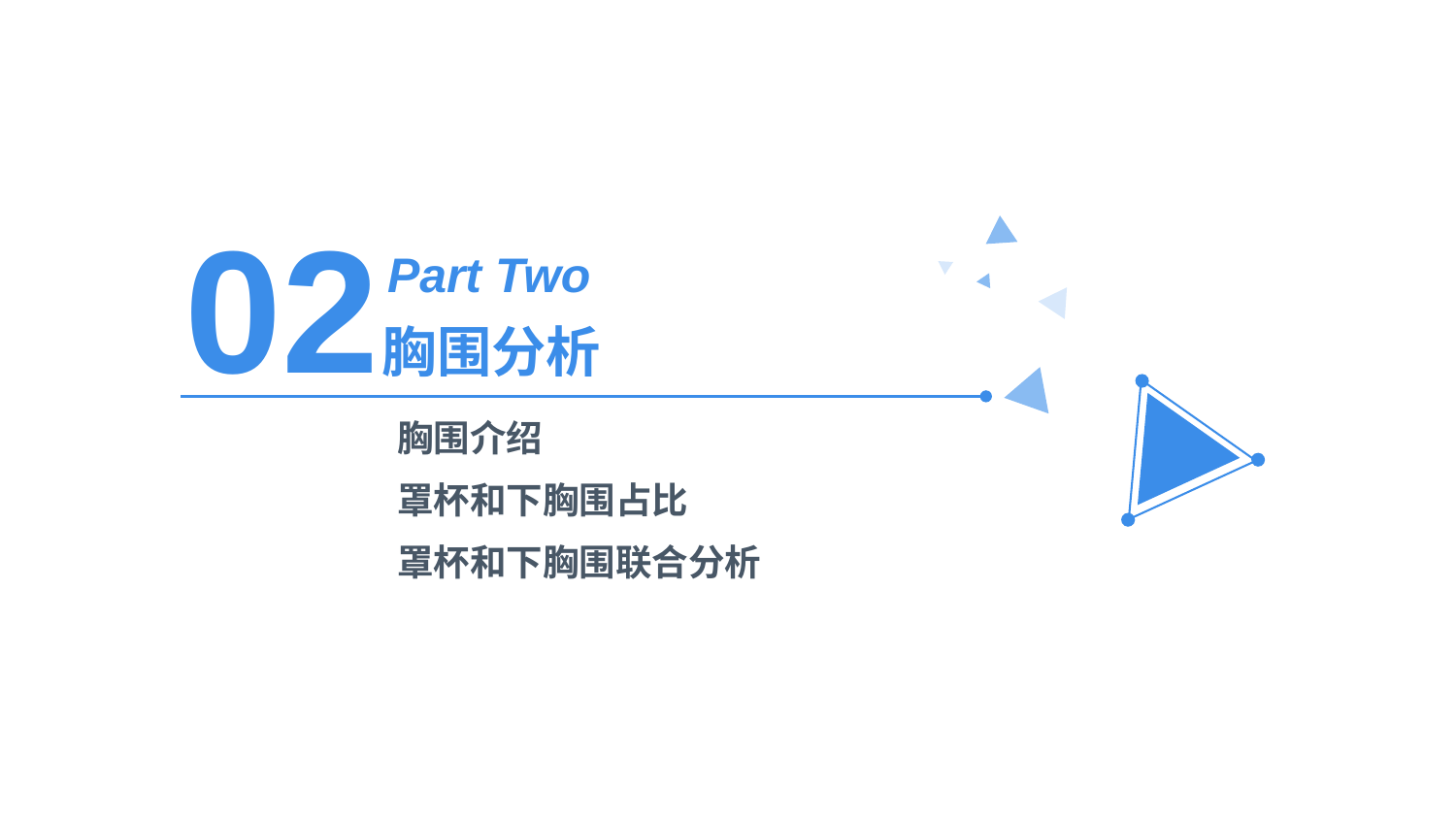

02

Part Two

胸围分析

胸围介绍
罩杯和下胸围占比
罩杯和下胸围联合分析